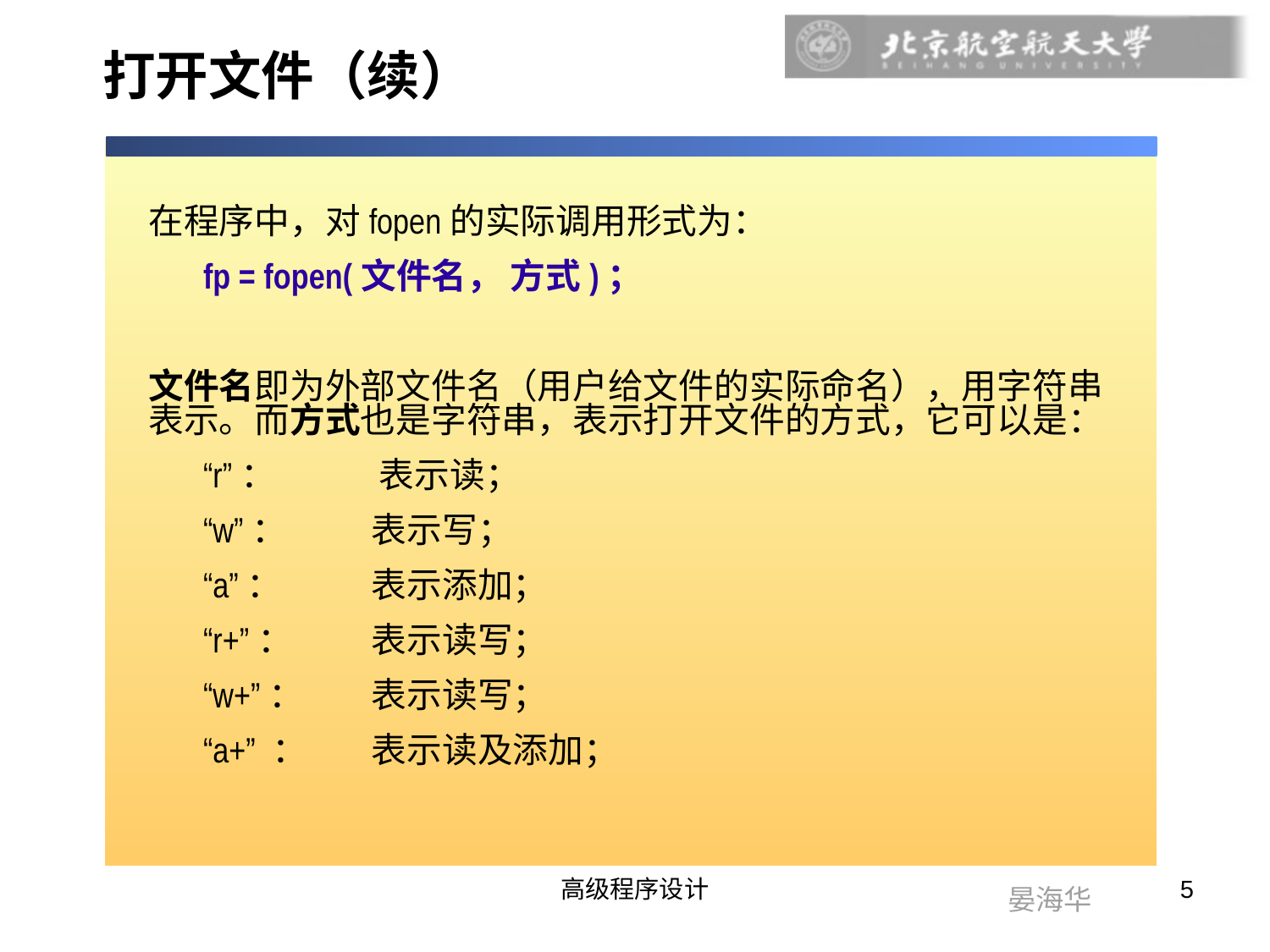

# 打开文件（续）
在程序中，对fopen的实际调用形式为：
fp = fopen(文件名， 方式)；

文件名即为外部文件名（用户给文件的实际命名），用字符串表示。而方式也是字符串，表示打开文件的方式，它可以是：
“r”：  	 表示读；
“w”： 	表示写；
“a”：  	表示添加；
“r+”：	表示读写；
“w+”：	表示读写；
“a+” ：	表示读及添加；
高级程序设计
5